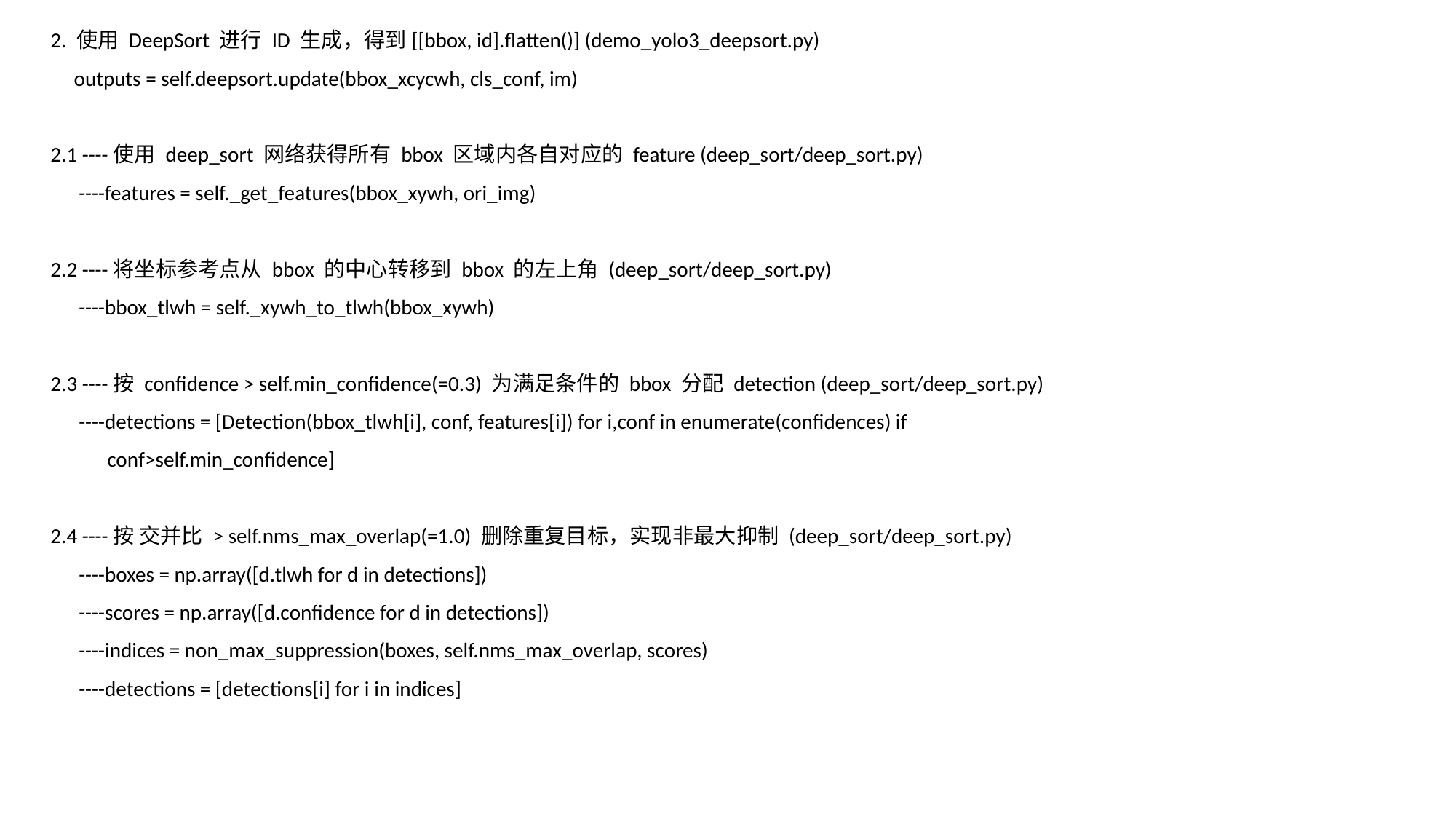

2. 使用 DeepSort 进行 ID 生成，得到[[bbox, id].flatten()] (demo_yolo3_deepsort.py)
     outputs = self.deepsort.update(bbox_xcycwh, cls_conf, im)

2.1 ----使用 deep_sort 网络获得所有 bbox 区域内各自对应的 feature (deep_sort/deep_sort.py)
      ----features = self._get_features(bbox_xywh, ori_img)

2.2 ----将坐标参考点从 bbox 的中心转移到 bbox 的左上角 (deep_sort/deep_sort.py)
      ----bbox_tlwh = self._xywh_to_tlwh(bbox_xywh)

2.3 ----按 confidence > self.min_confidence(=0.3) 为满足条件的 bbox 分配 detection (deep_sort/deep_sort.py)
      ----detections = [Detection(bbox_tlwh[i], conf, features[i]) for i,conf in enumerate(confidences) if
            conf>self.min_confidence]

2.4 ----按 交并比 > self.nms_max_overlap(=1.0) 删除重复目标，实现非最大抑制 (deep_sort/deep_sort.py)
      ----boxes = np.array([d.tlwh for d in detections])
      ----scores = np.array([d.confidence for d in detections])
      ----indices = non_max_suppression(boxes, self.nms_max_overlap, scores)
      ----detections = [detections[i] for i in indices]